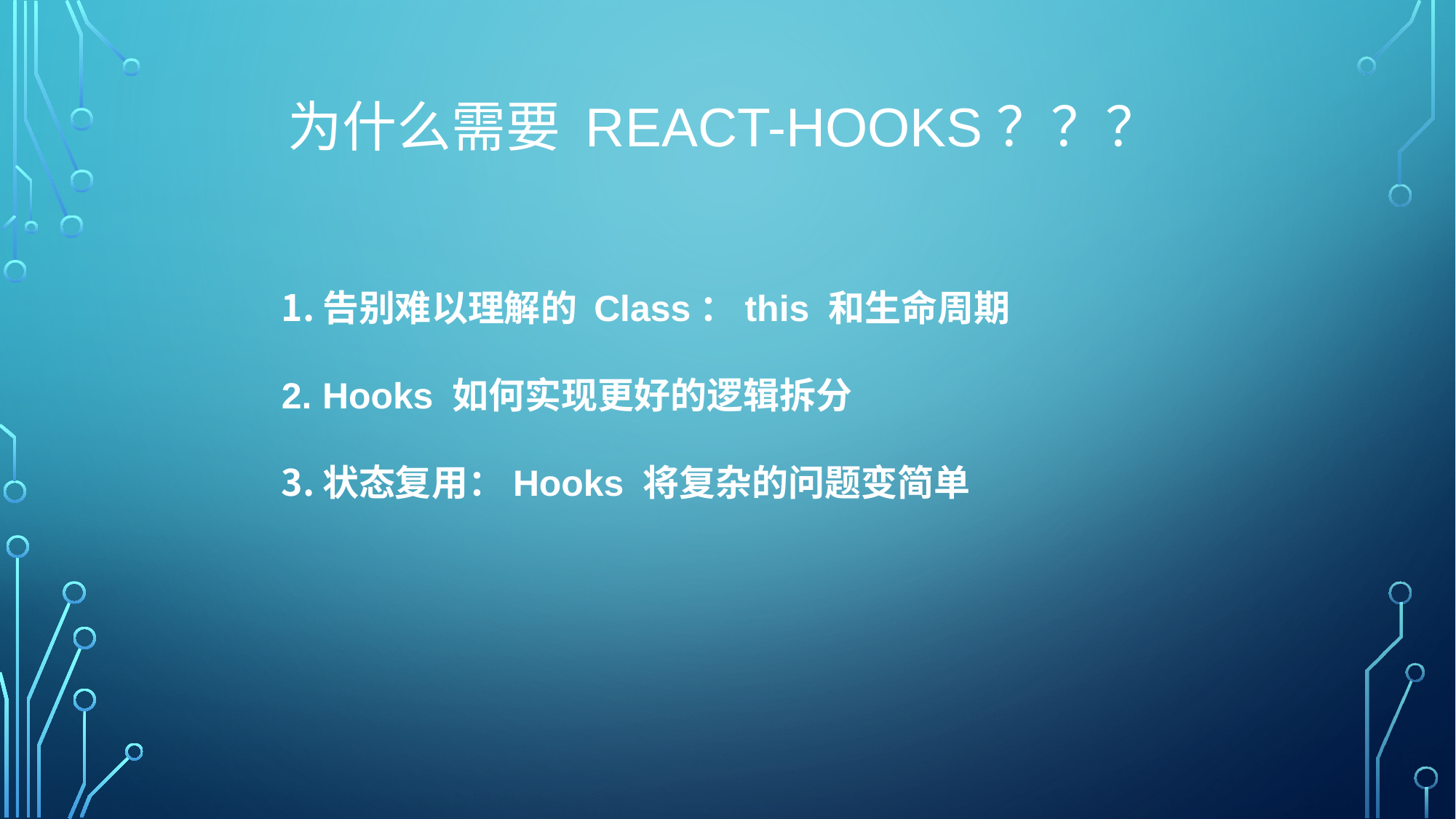

# 为什么需要 React-Hooks？？？
告别难以理解的 Class：this 和生命周期

Hooks 如何实现更好的逻辑拆分

状态复用：Hooks 将复杂的问题变简单